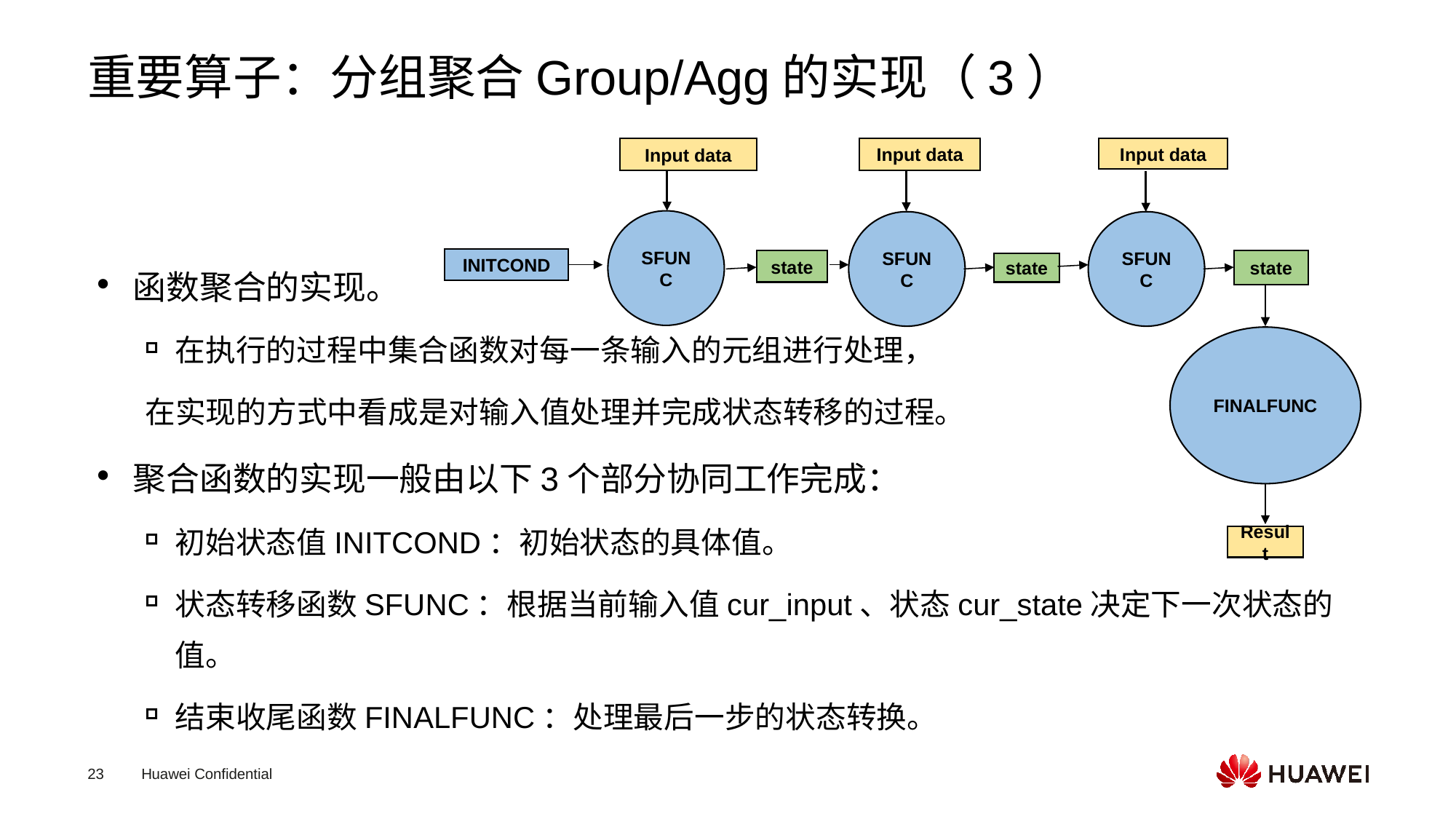

# 重要算子：分组聚合Group/Agg的实现（3）

函数聚合的实现。
在执行的过程中集合函数对每一条输入的元组进行处理，
在实现的方式中看成是对输入值处理并完成状态转移的过程。
聚合函数的实现一般由以下3个部分协同工作完成：
初始状态值INITCOND：初始状态的具体值。
状态转移函数SFUNC：根据当前输入值cur_input、状态cur_state决定下一次状态的值。
结束收尾函数FINALFUNC：处理最后一步的状态转换。

Input data
Input data
Input data
SFUNC
SFUNC
SFUNC
INITCOND
state
state
state
FINALFUNC
Result